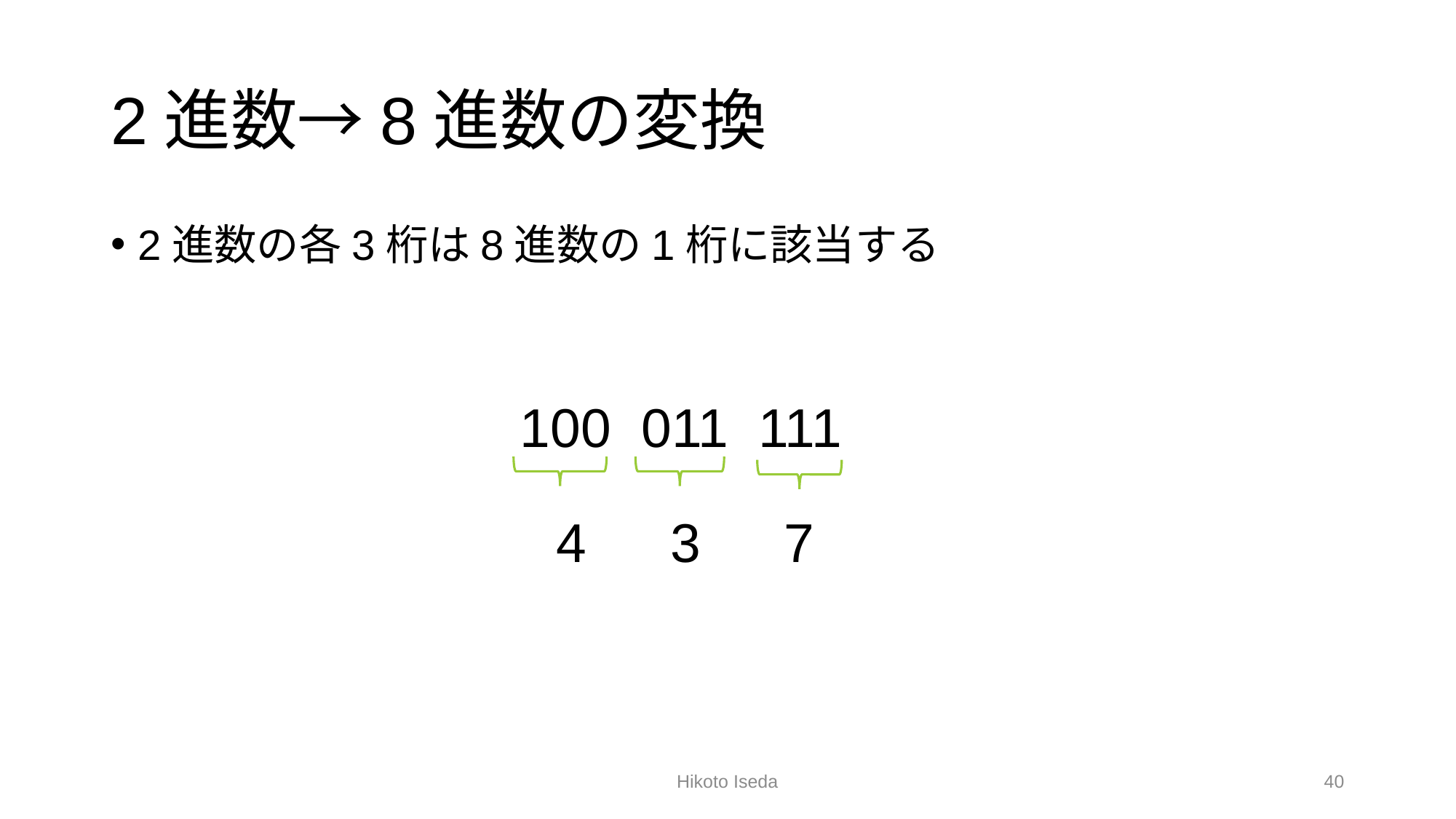

# 2進数→8進数の変換
2進数の各3桁は8進数の1桁に該当する
100  011  111

7
4
3
Hikoto Iseda
40